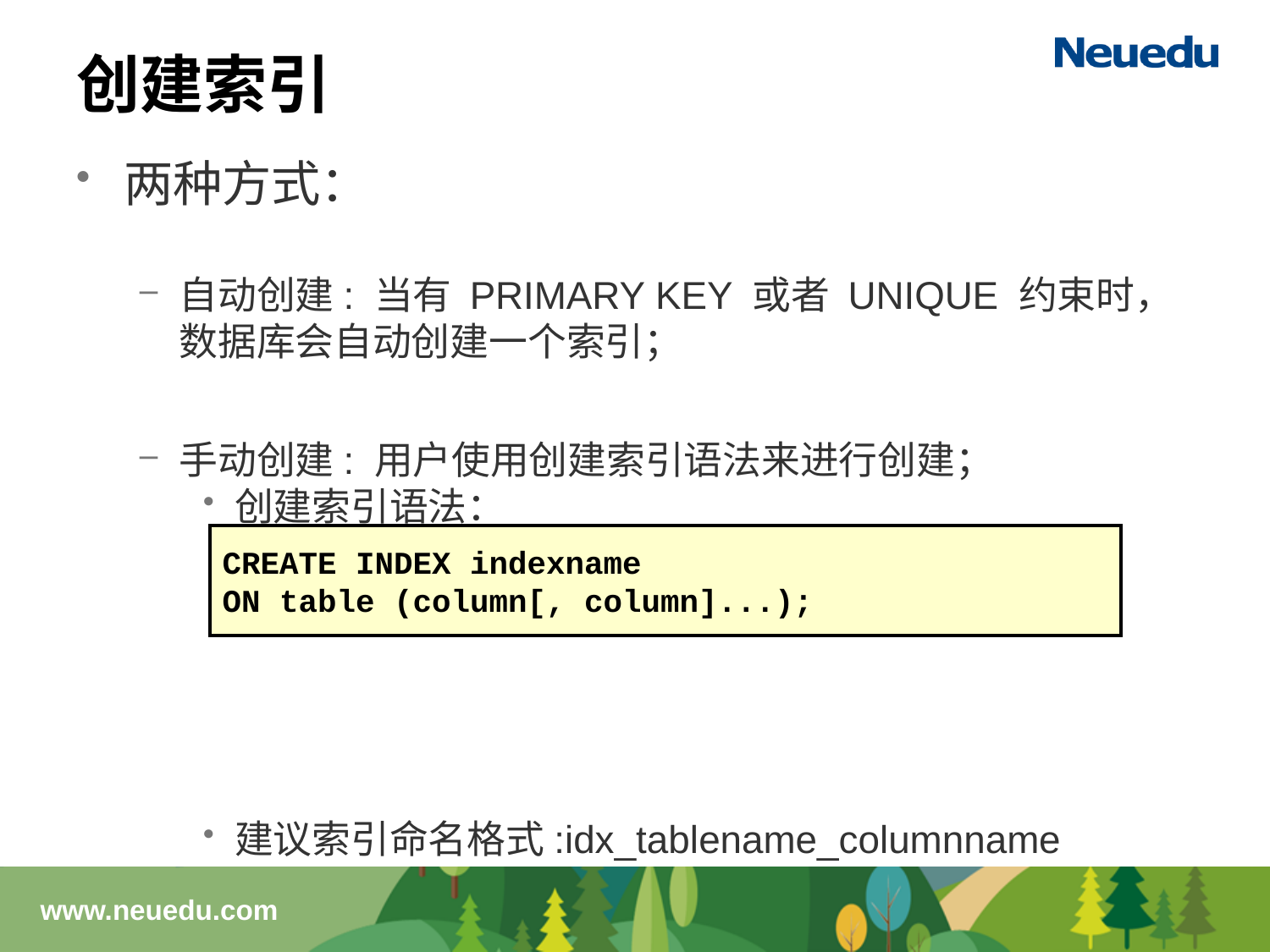

# 创建索引
两种方式：

自动创建: 当有 PRIMARY KEY 或者 UNIQUE 约束时，数据库会自动创建一个索引；

手动创建: 用户使用创建索引语法来进行创建；
创建索引语法：

建议索引命名格式:idx_tablename_columnname
CREATE INDEX indexname
ON table (column[, column]...);